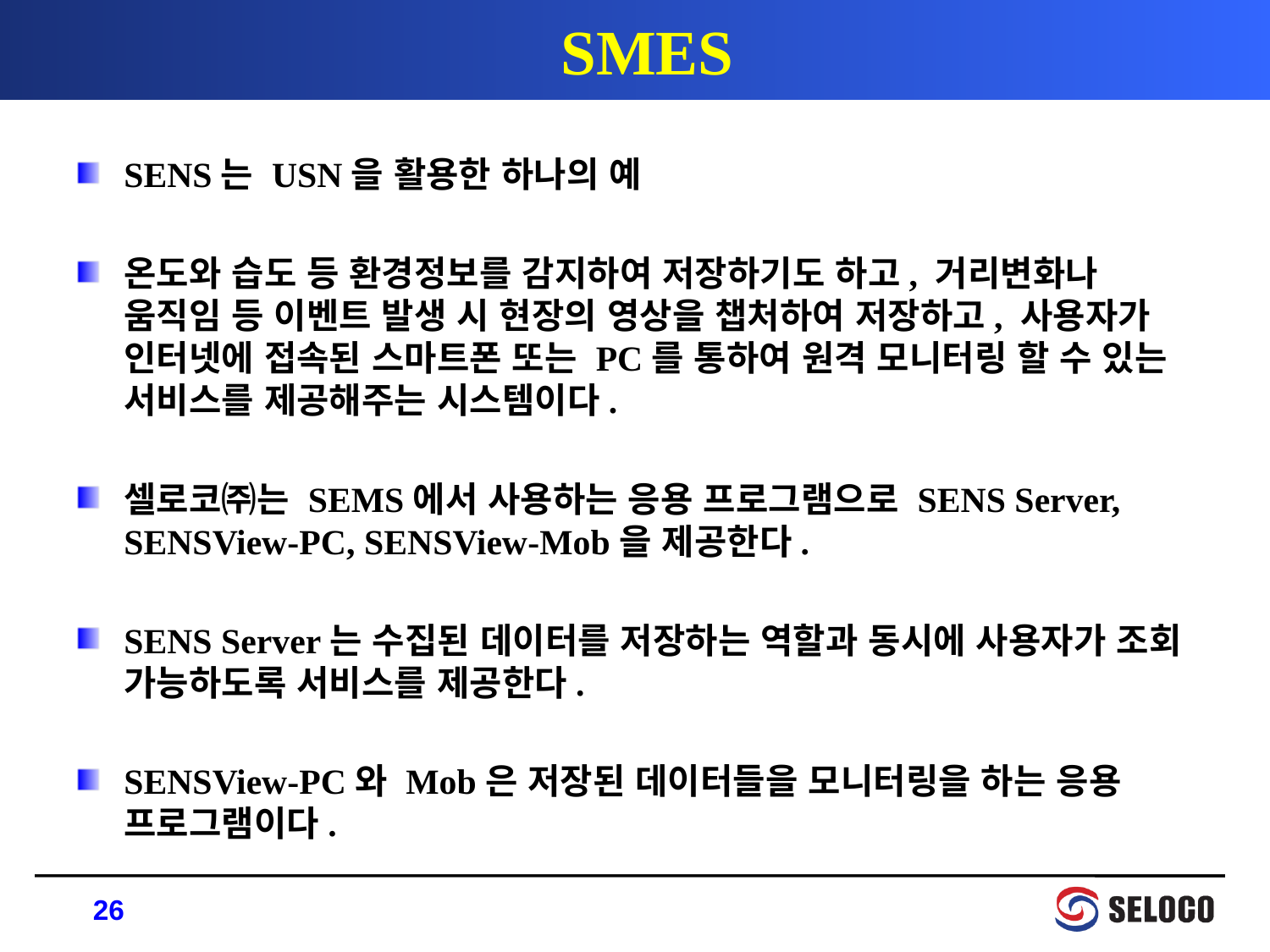

# SMES
SENS는 USN을 활용한 하나의 예

온도와 습도 등 환경정보를 감지하여 저장하기도 하고, 거리변화나 움직임 등 이벤트 발생 시 현장의 영상을 챕처하여 저장하고, 사용자가 인터넷에 접속된 스마트폰 또는 PC를 통하여 원격 모니터링 할 수 있는 서비스를 제공해주는 시스템이다.

셀로코㈜는 SEMS에서 사용하는 응용 프로그램으로 SENS Server, SENSView-PC, SENSView-Mob을 제공한다.

SENS Server는 수집된 데이터를 저장하는 역할과 동시에 사용자가 조회 가능하도록 서비스를 제공한다.

SENSView-PC와 Mob은 저장된 데이터들을 모니터링을 하는 응용 프로그램이다.
26